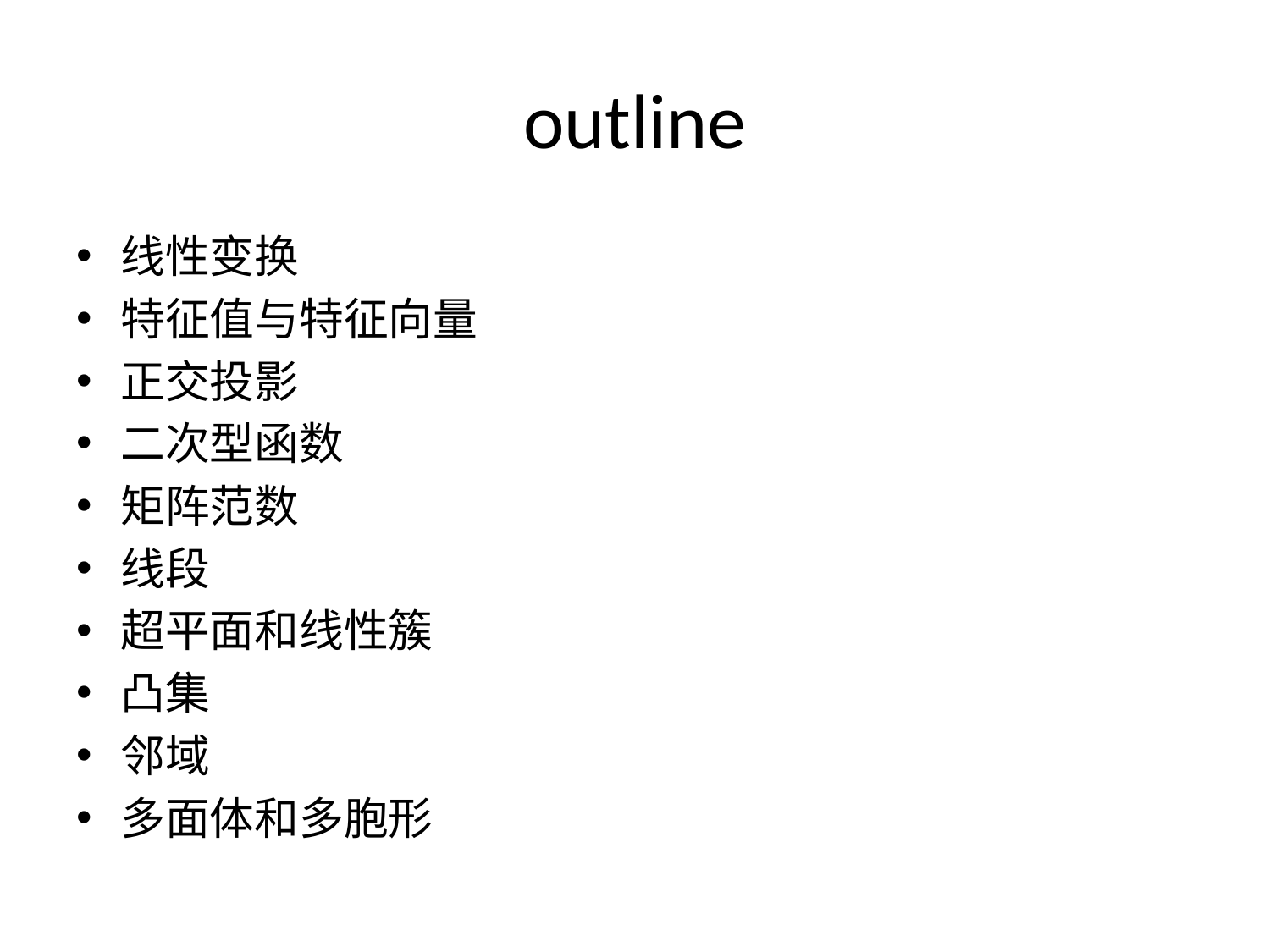

# outline
线性变换
特征值与特征向量
正交投影
二次型函数
矩阵范数
线段
超平面和线性簇
凸集
邻域
多面体和多胞形